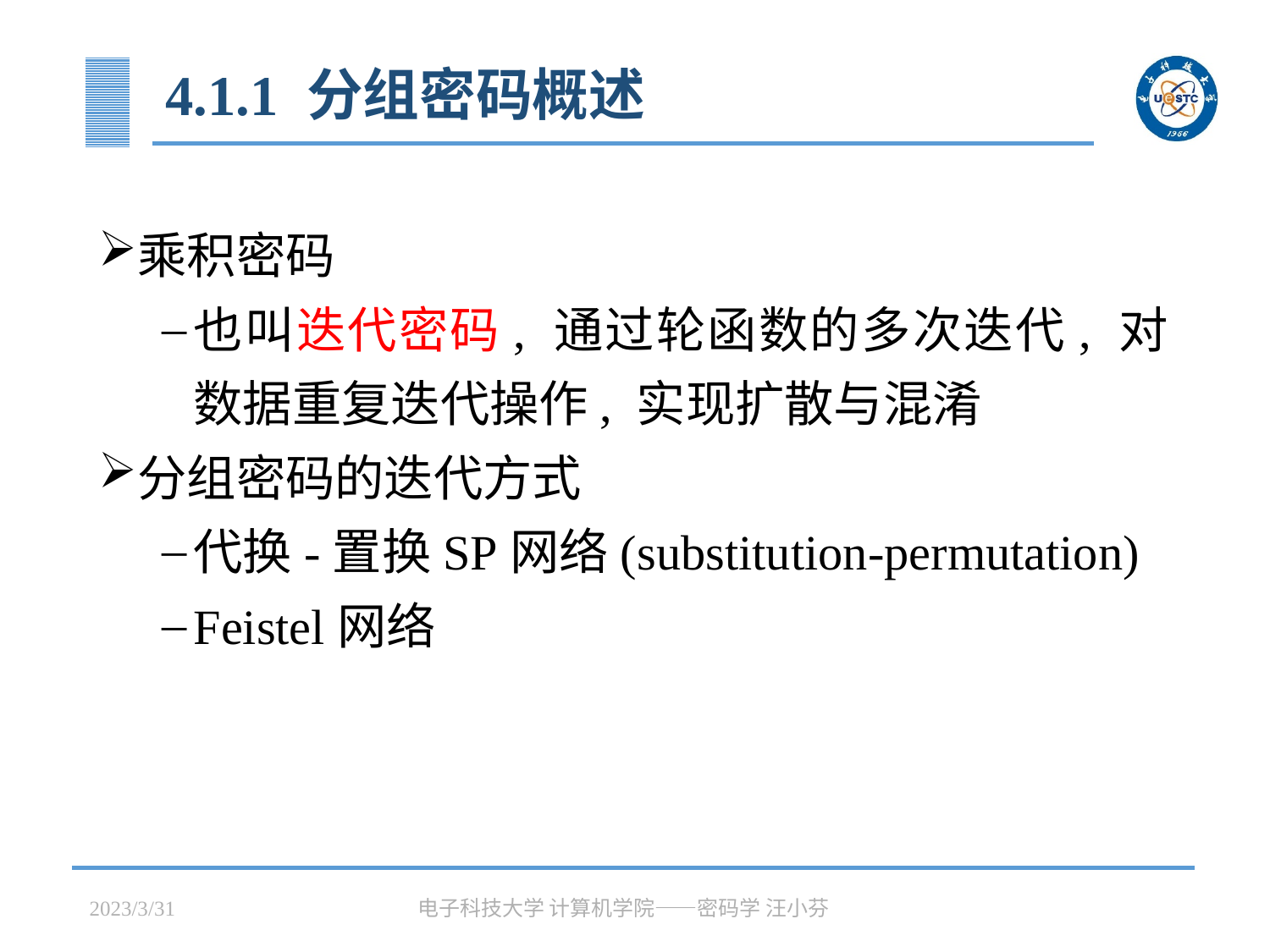

# 4.1.1 分组密码概述
乘积密码
也叫迭代密码, 通过轮函数的多次迭代, 对数据重复迭代操作, 实现扩散与混淆
分组密码的迭代方式
代换-置换SP网络(substitution-permutation)
Feistel网络

2023/3/31
电子科技大学 计算机学院——密码学 汪小芬